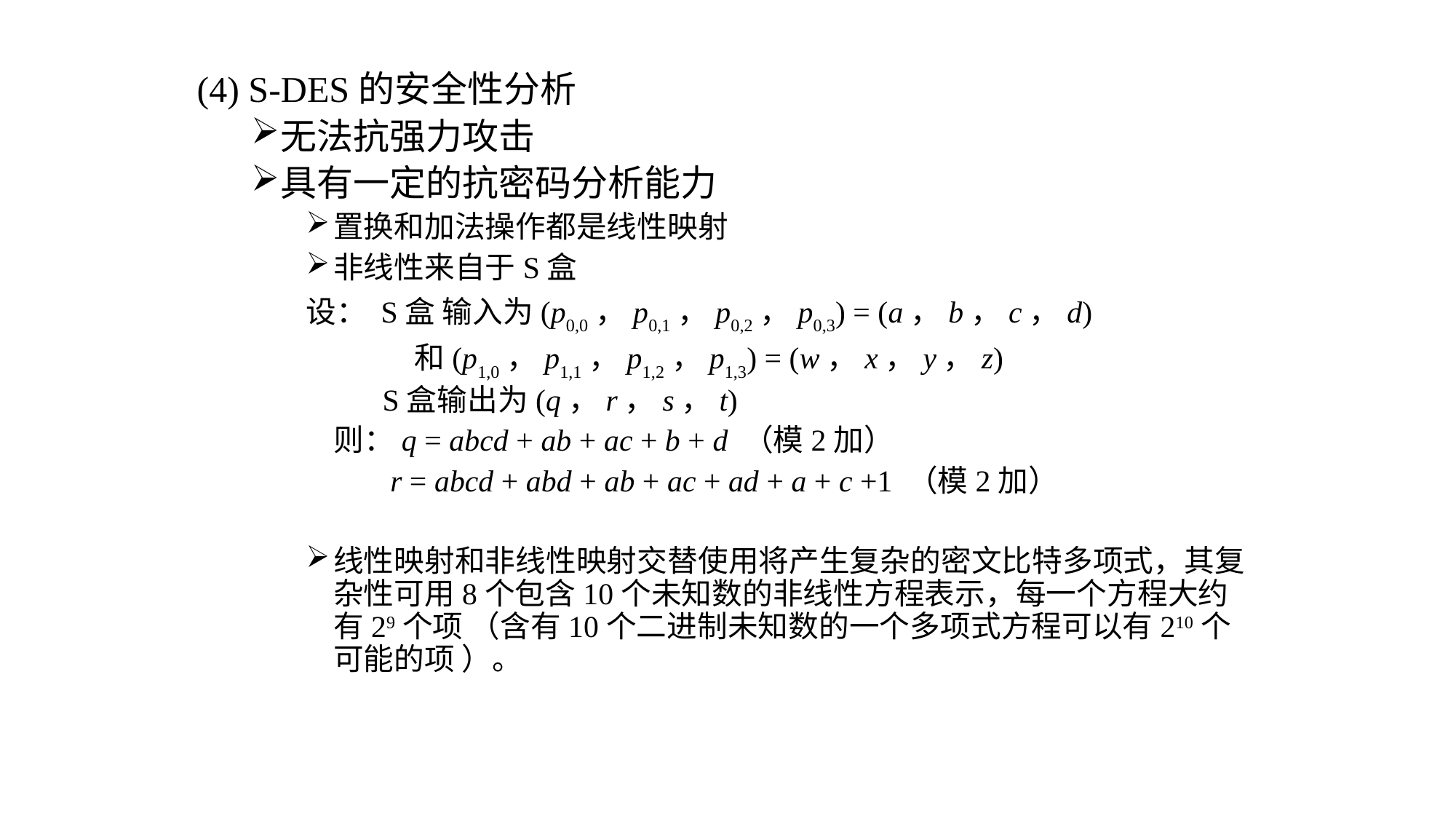

(4) S-DES的安全性分析
无法抗强力攻击
具有一定的抗密码分析能力
置换和加法操作都是线性映射
非线性来自于S盒
设： S盒 输入为(p0,0，p0,1，p0,2，p0,3) = (a，b，c，d)
               和(p1,0，p1,1，p1,2，p1,3) = (w，x，y，z)
          S盒输出为(q，r，s，t)
   则：q = abcd + ab + ac + b + d （模2加）
           r = abcd + abd + ab + ac + ad + a + c +1 （模2加）

线性映射和非线性映射交替使用将产生复杂的密文比特多项式，其复杂性可用8个包含10个未知数的非线性方程表示，每一个方程大约有29个项 （含有10个二进制未知数的一个多项式方程可以有210个可能的项 ）。

12